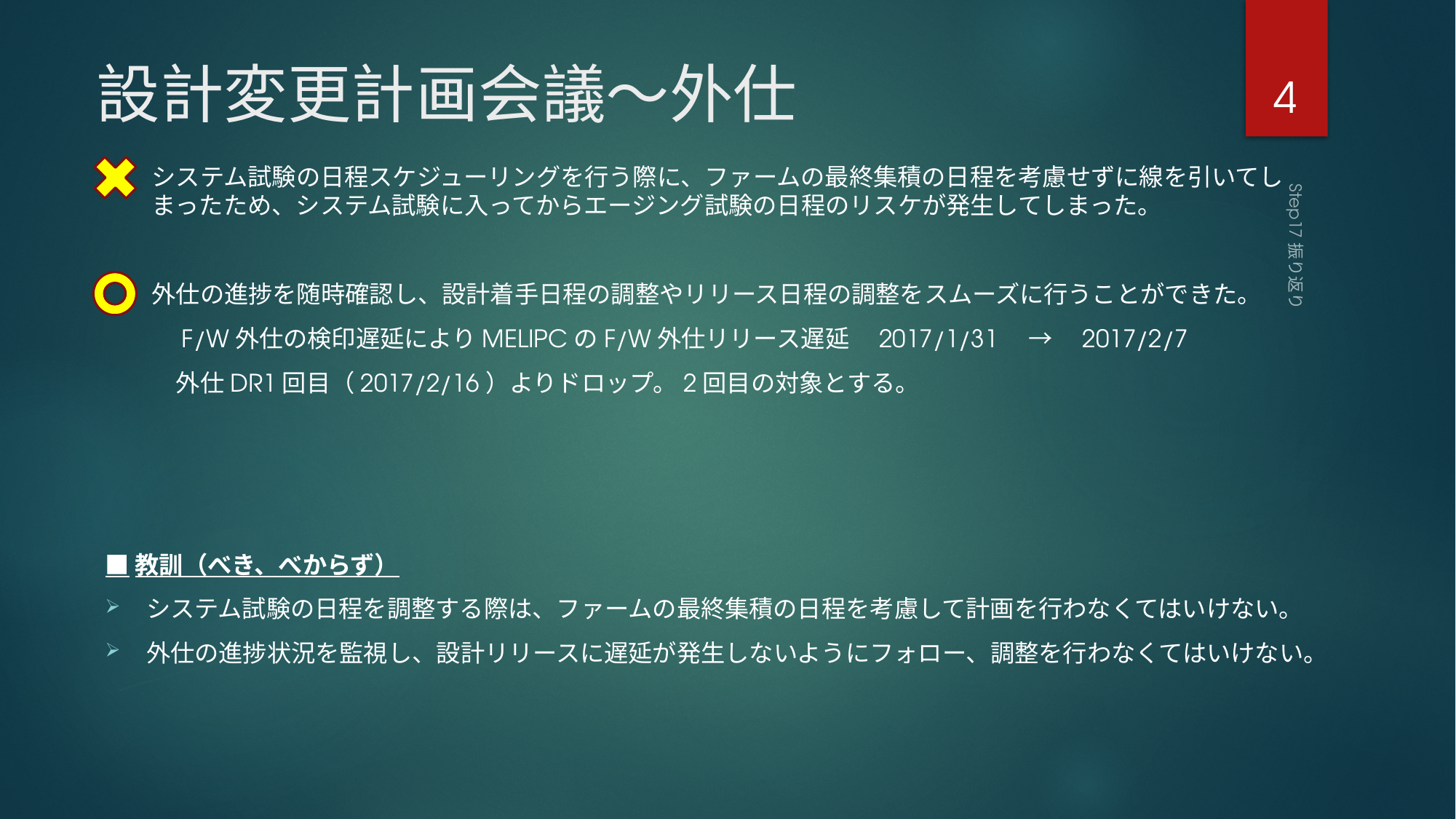

4
# 設計変更計画会議～外仕

システム試験の日程スケジューリングを行う際に、ファームの最終集積の日程を考慮せずに線を引いてしまったため、システム試験に入ってからエージング試験の日程のリスケが発生してしまった。

外仕の進捗を随時確認し、設計着手日程の調整やリリース日程の調整をスムーズに行うことができた。
　F/W外仕の検印遅延によりMELIPCのF/W外仕リリース遅延　2017/1/31　→　2017/2/7
　外仕DR1回目（2017/2/16）よりドロップ。2回目の対象とする。

Step17振り返り
■教訓（べき、べからず）
システム試験の日程を調整する際は、ファームの最終集積の日程を考慮して計画を行わなくてはいけない。
外仕の進捗状況を監視し、設計リリースに遅延が発生しないようにフォロー、調整を行わなくてはいけない。